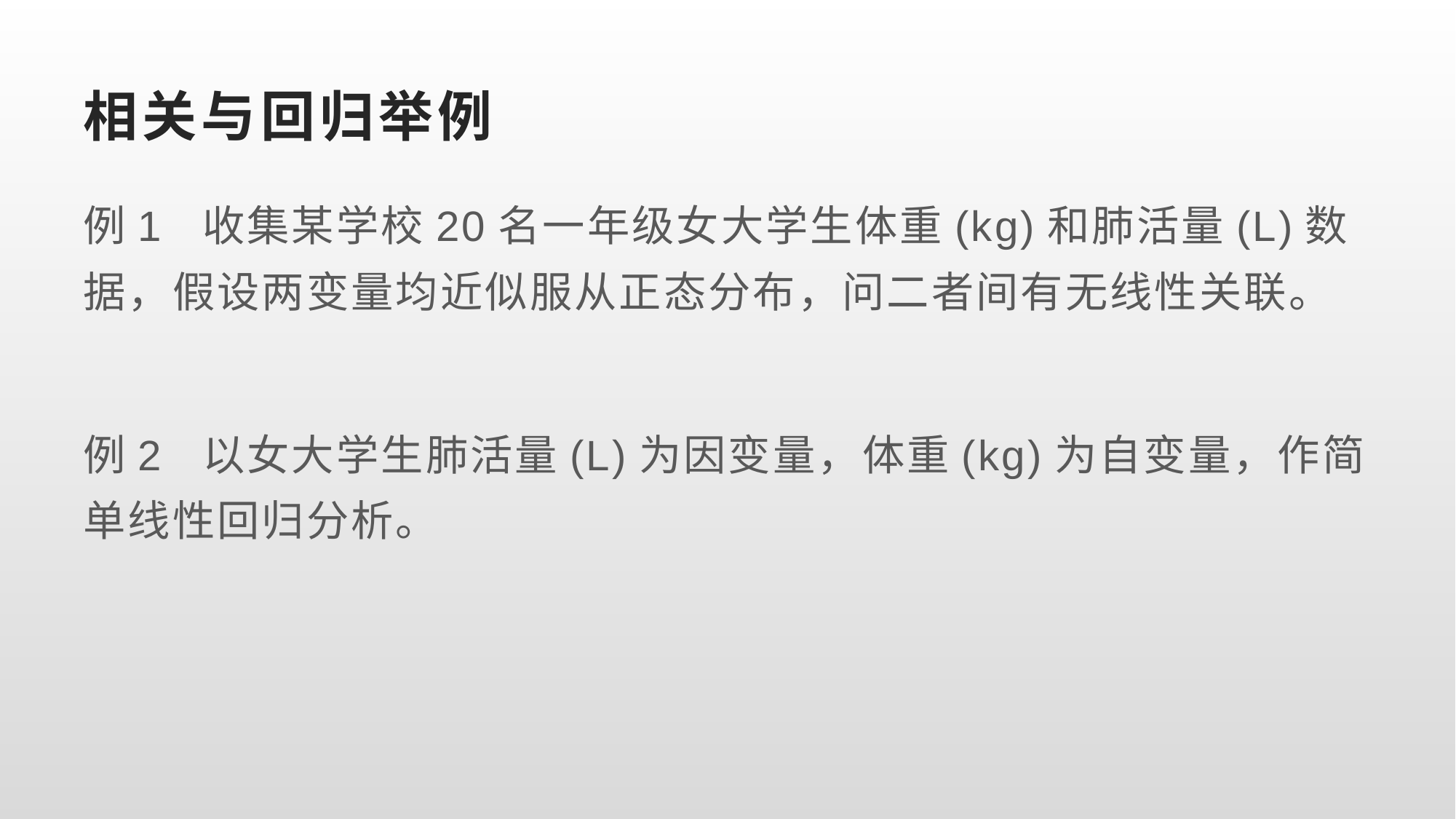

# 相关与回归举例
例1  收集某学校20名一年级女大学生体重(kg)和肺活量(L)数据，假设两变量均近似服从正态分布，问二者间有无线性关联。

例2  以女大学生肺活量(L)为因变量，体重(kg)为自变量，作简单线性回归分析。